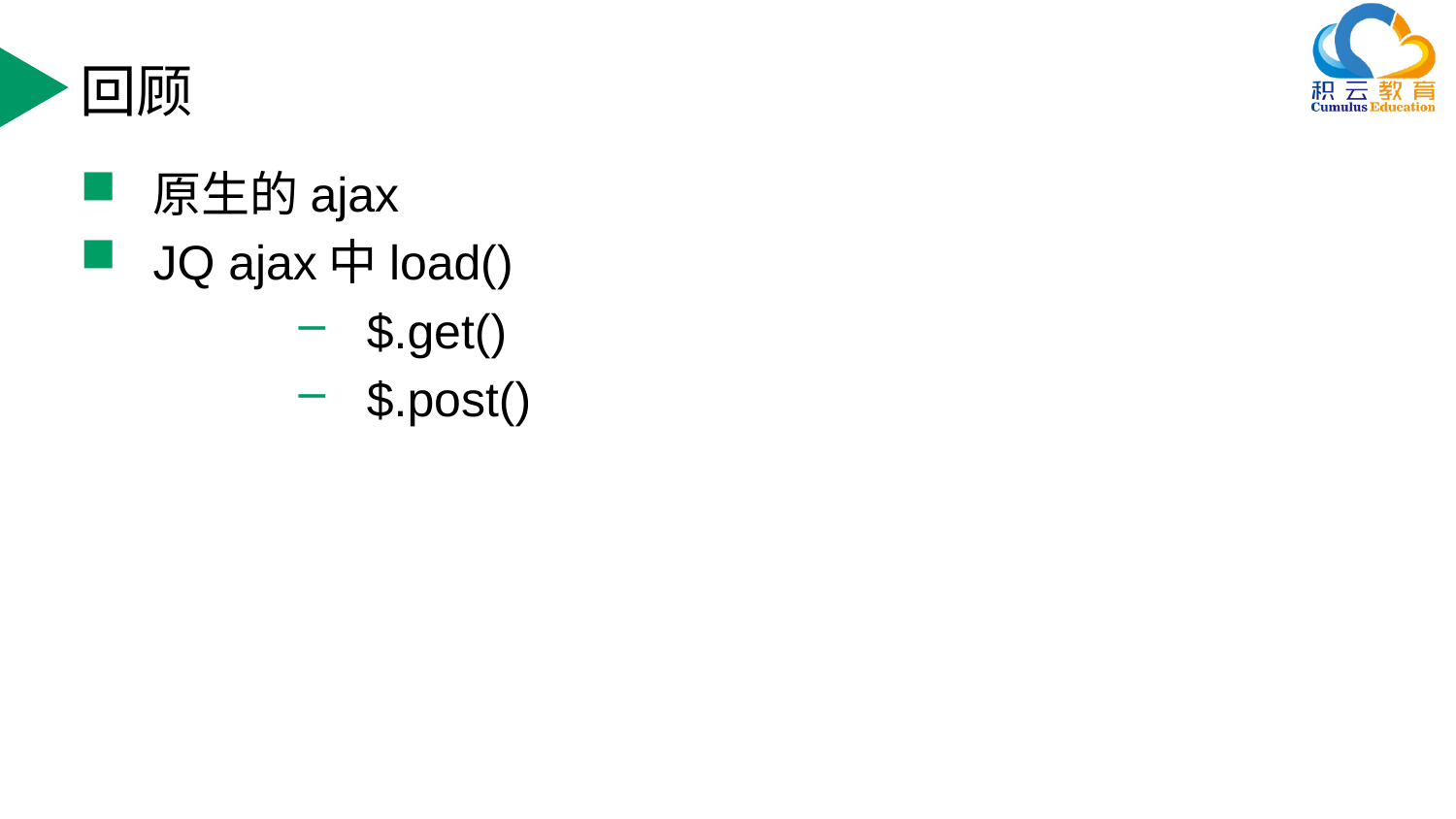

# 回顾
原生的ajax
JQ ajax中load()
$.get()
$.post()